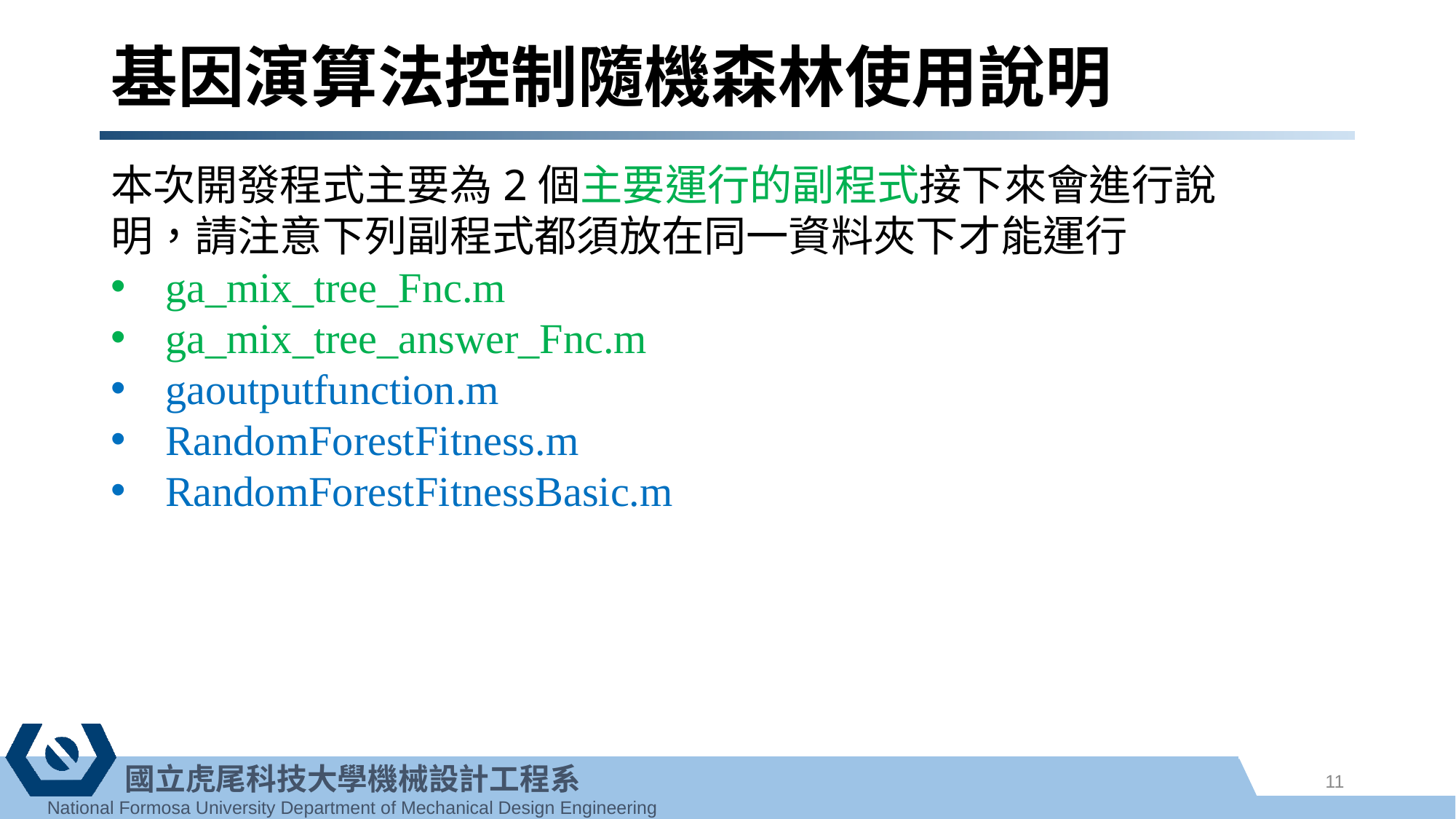

# 基因演算法控制隨機森林使用說明
本次開發程式主要為2個主要運行的副程式接下來會進行說明，請注意下列副程式都須放在同一資料夾下才能運行
ga_mix_tree_Fnc.m
ga_mix_tree_answer_Fnc.m
gaoutputfunction.m
RandomForestFitness.m
RandomForestFitnessBasic.m

11